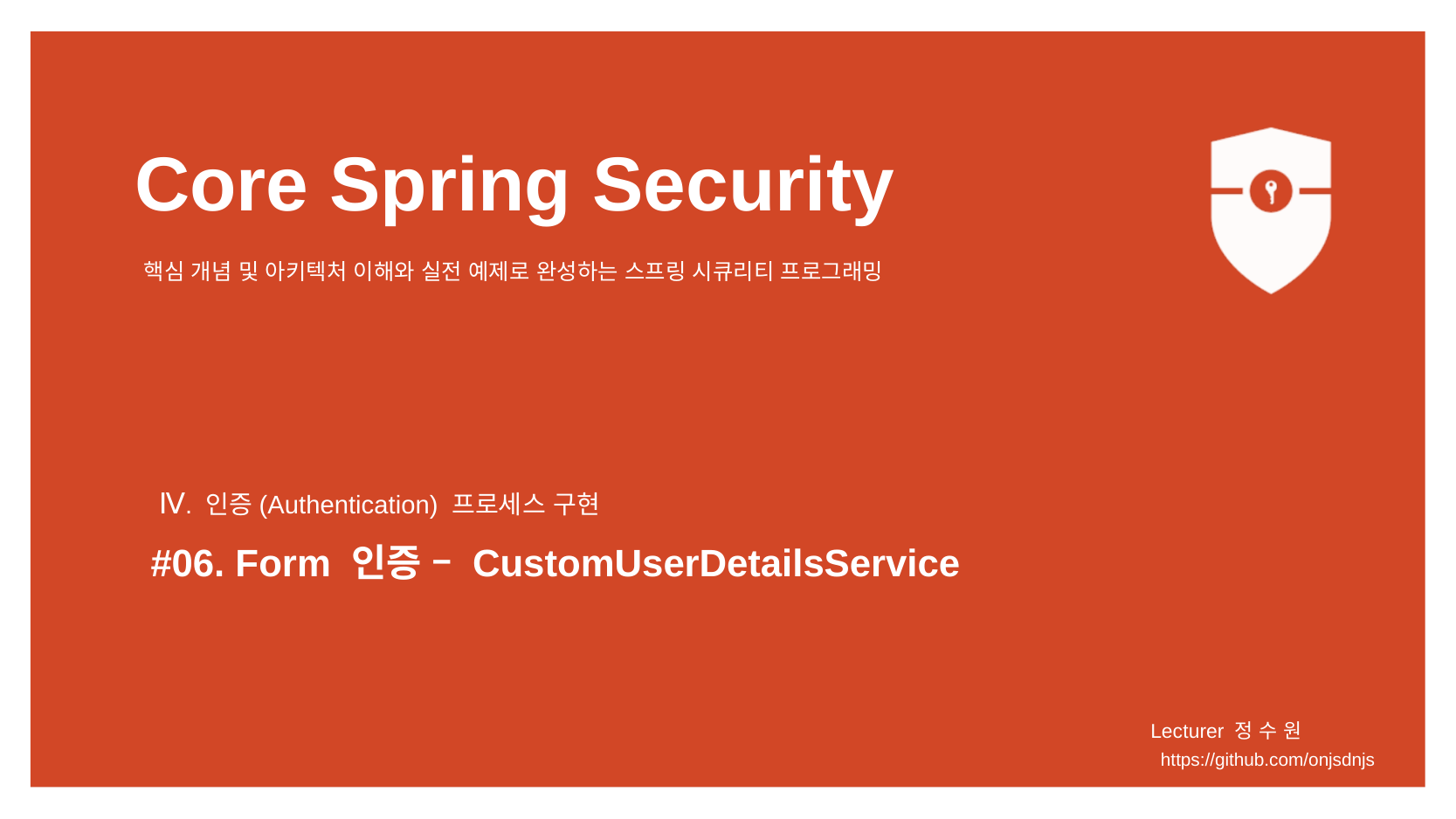

Ⅳ. 인증(Authentication) 프로세스 구현
#06. Form 인증 – CustomUserDetailsService